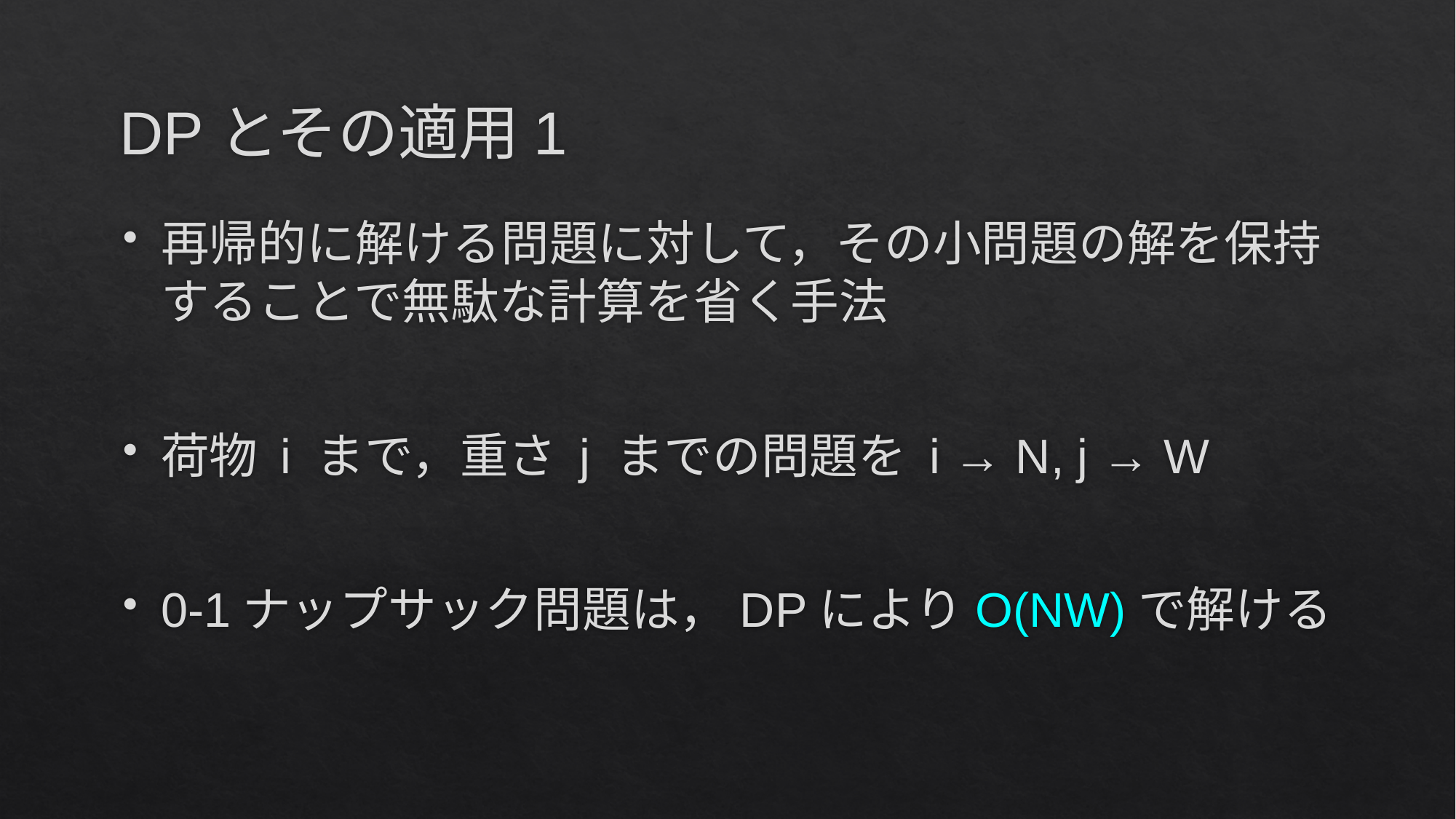

# DPとその適用1
再帰的に解ける問題に対して，その小問題の解を保持することで無駄な計算を省く手法

荷物 i まで，重さ j までの問題を i → N, j → W

0-1ナップサック問題は，DPによりO(NW)で解ける